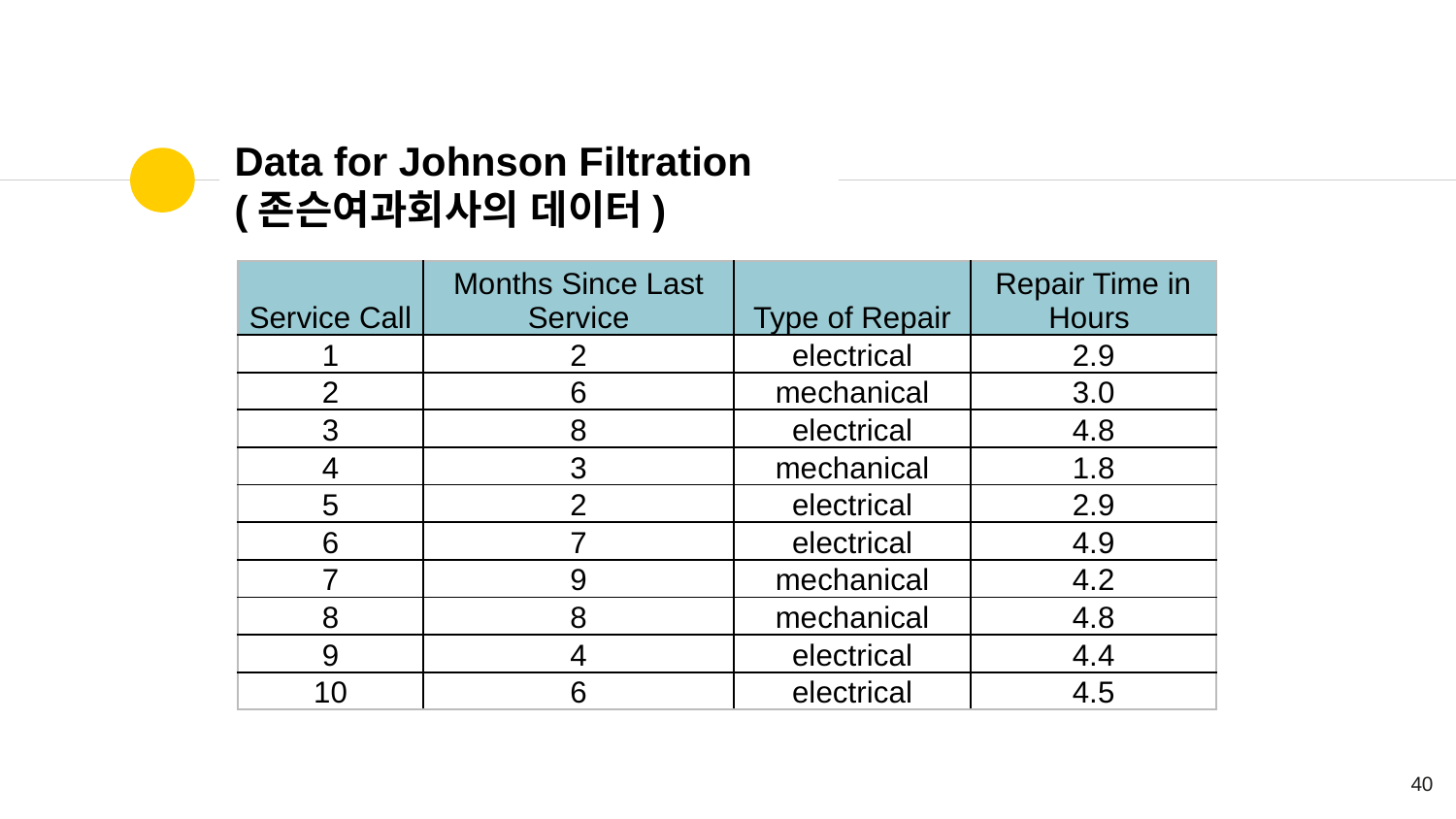

# Data for Johnson Filtration (존슨여과회사의 데이터)
| Service Call | Months Since Last Service | Type of Repair | Repair Time in Hours |
| --- | --- | --- | --- |
| 1 | 2 | electrical | 2.9 |
| 2 | 6 | mechanical | 3.0 |
| 3 | 8 | electrical | 4.8 |
| 4 | 3 | mechanical | 1.8 |
| 5 | 2 | electrical | 2.9 |
| 6 | 7 | electrical | 4.9 |
| 7 | 9 | mechanical | 4.2 |
| 8 | 8 | mechanical | 4.8 |
| 9 | 4 | electrical | 4.4 |
| 10 | 6 | electrical | 4.5 |
40